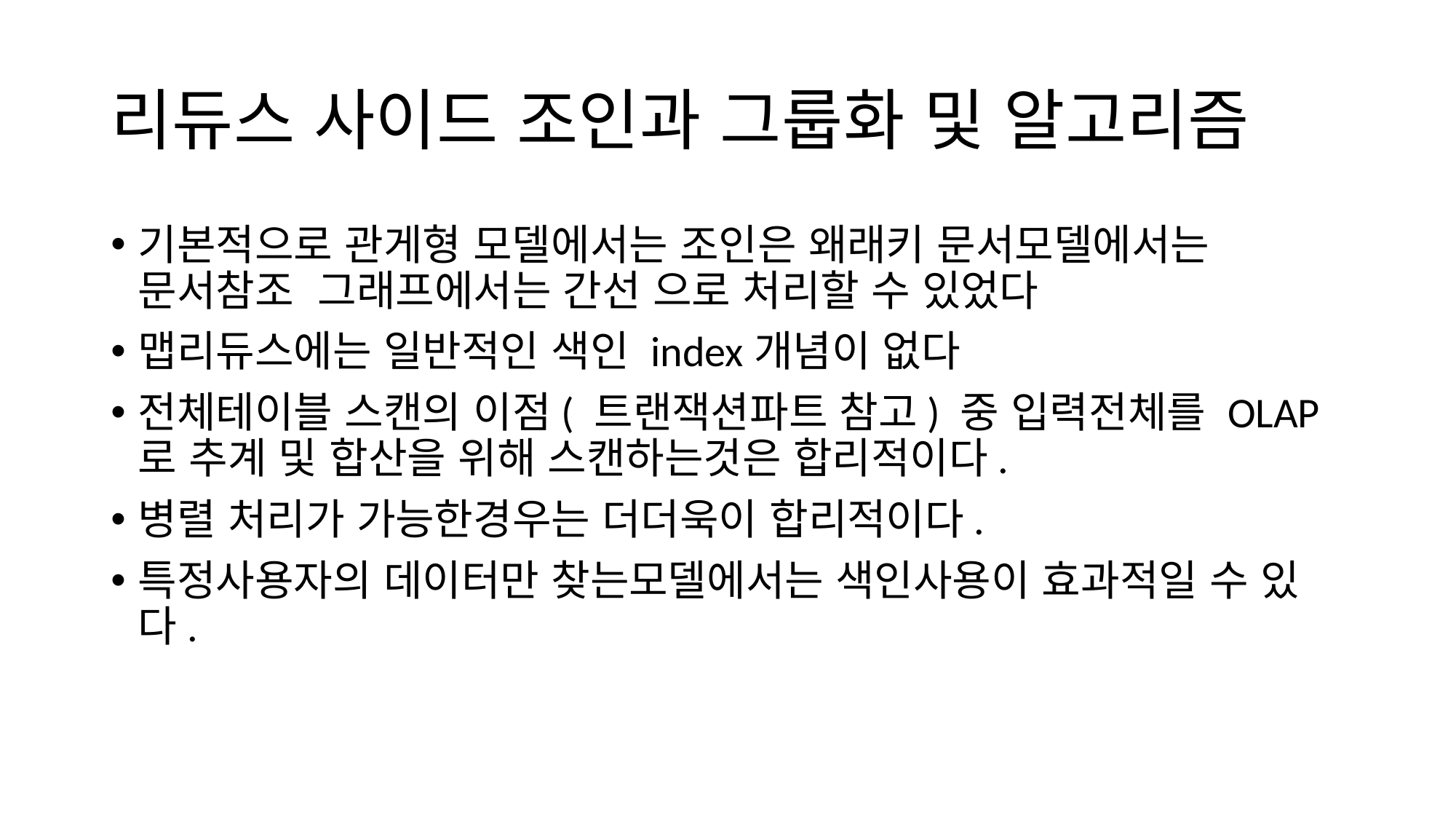

# 리듀스 사이드 조인과 그룹화 및 알고리즘
기본적으로 관게형 모델에서는 조인은 왜래키 문서모델에서는 문서참조  그래프에서는 간선 으로 처리할 수 있었다
맵리듀스에는 일반적인 색인 index개념이 없다
전체테이블 스캔의 이점( 트랜잭션파트 참고) 중 입력전체를 OLAP로 추계 및 합산을 위해 스캔하는것은 합리적이다.
병렬 처리가 가능한경우는 더더욱이 합리적이다.
특정사용자의 데이터만 찾는모델에서는 색인사용이 효과적일 수 있다.